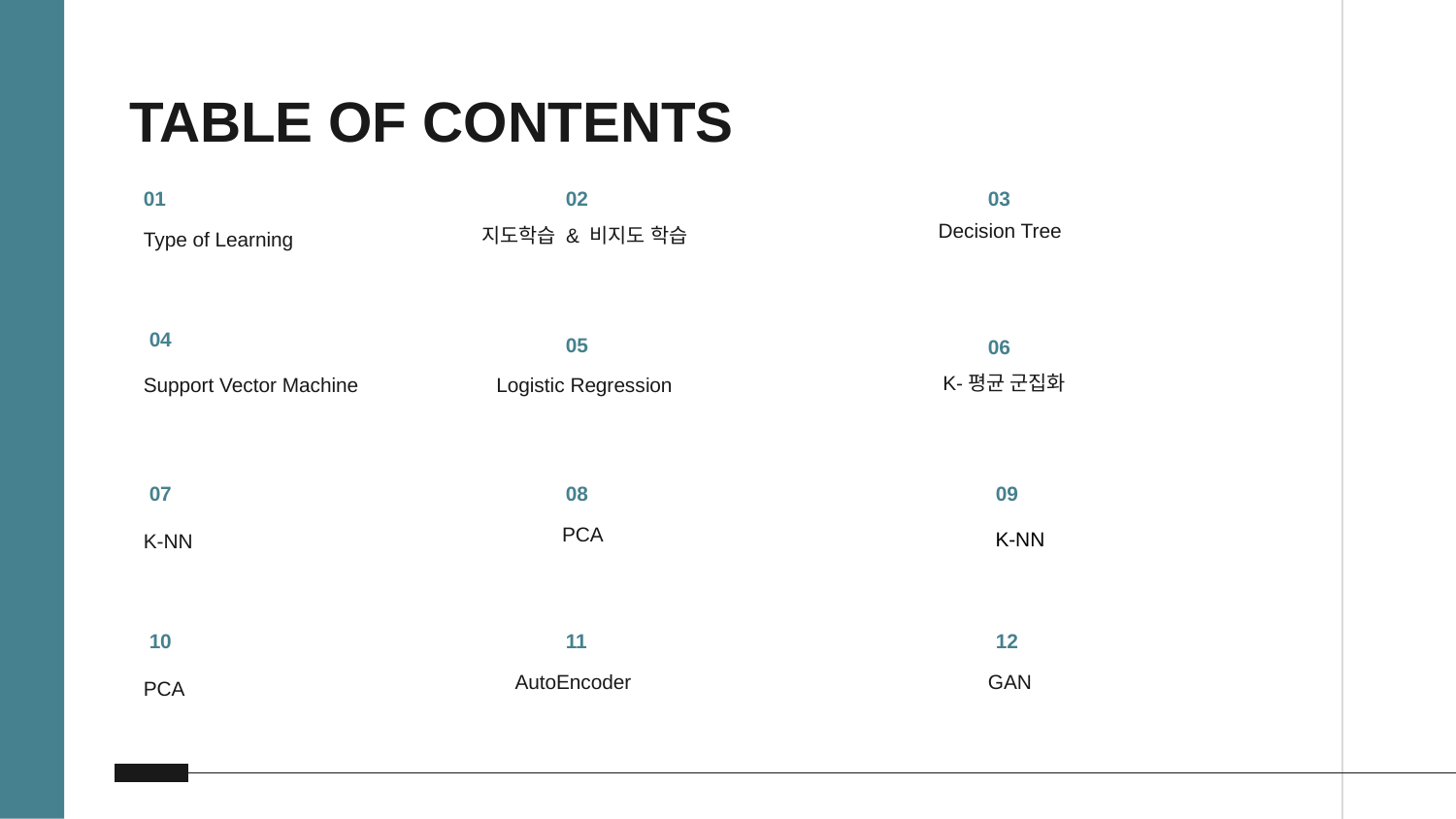

# TABLE OF CONTENTS
03
01
02
Decision Tree
지도학습 & 비지도 학습
Type of Learning
04
05
06
K-평균 군집화
Support Vector Machine
Logistic Regression
07
08
09
PCA
K-NN
K-NN

10
11
12
AutoEncoder
GAN
PCA